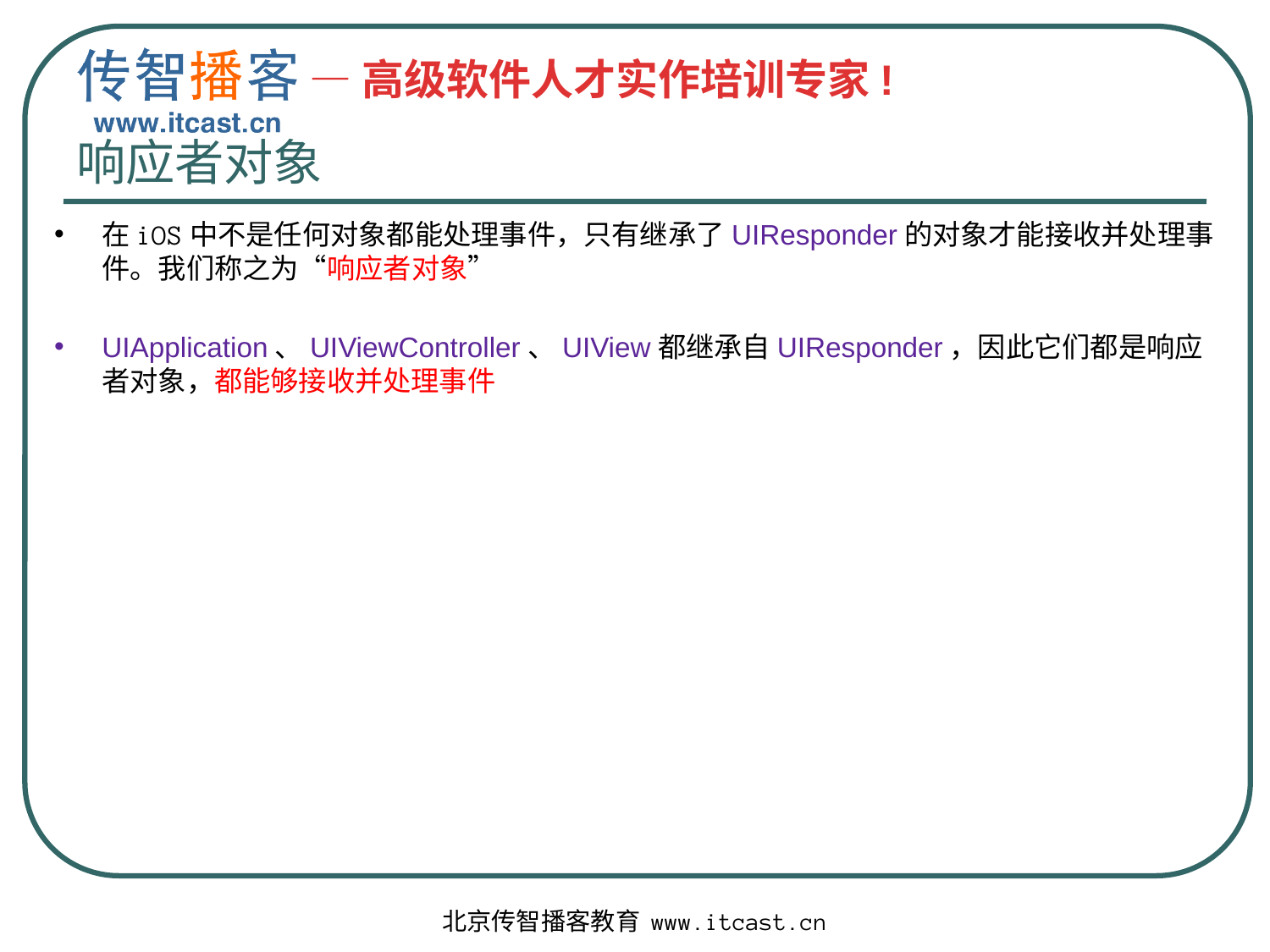

# 响应者对象
在iOS中不是任何对象都能处理事件，只有继承了UIResponder的对象才能接收并处理事件。我们称之为“响应者对象”

UIApplication、UIViewController、UIView都继承自UIResponder，因此它们都是响应者对象，都能够接收并处理事件